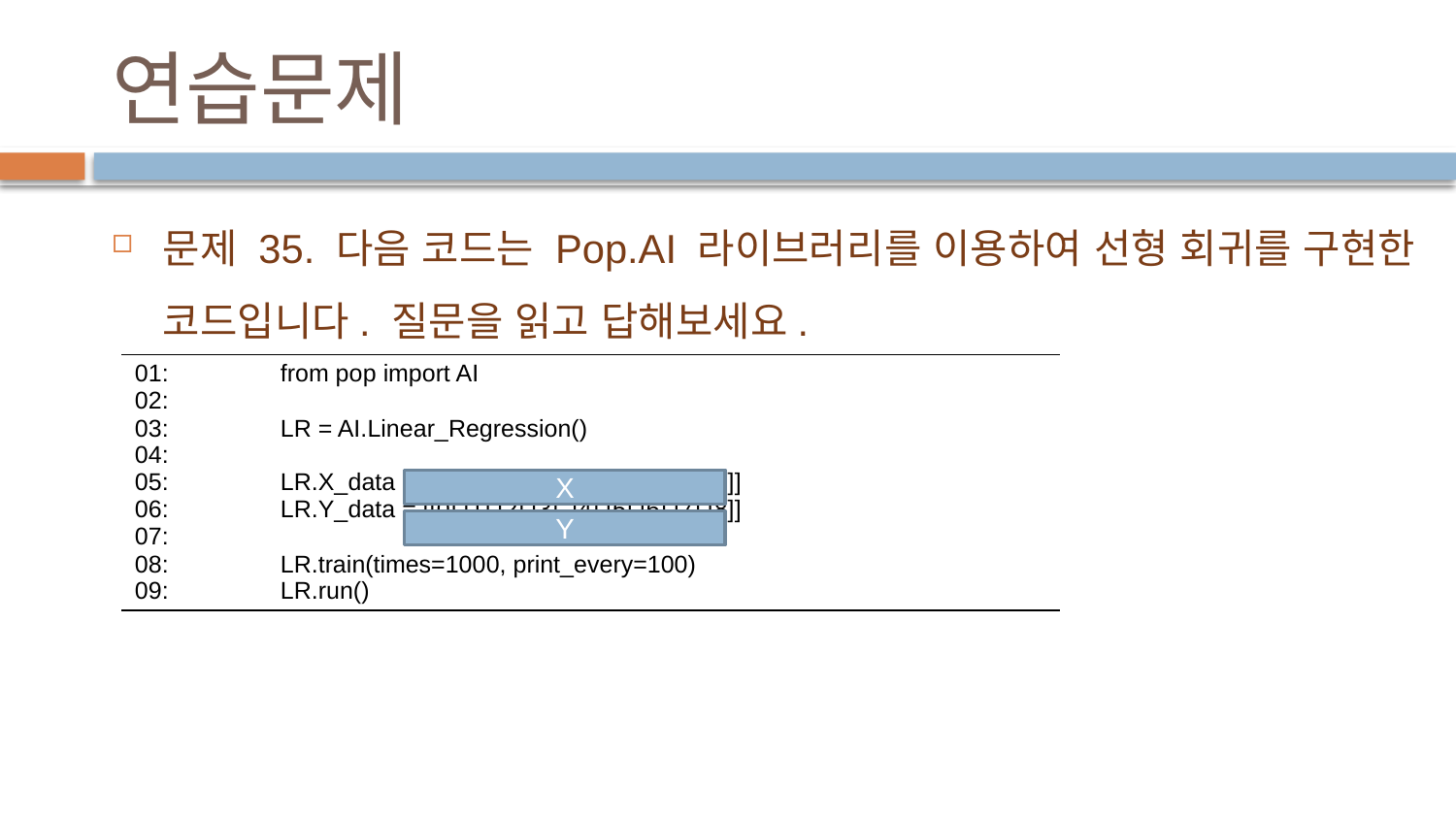

# 연습문제
문제 35. 다음 코드는 Pop.AI 라이브러리를 이용하여 선형 회귀를 구현한 코드입니다. 질문을 읽고 답해보세요.

| 01: from pop import AI 02: 03: LR = AI.Linear\_Regression() 04: 05: LR.X\_data = [[0],[1],[2],[3], [4],[5],[6],[7],[8]] 06: LR.Y\_data = [[0],[1],[2],[3], [4],[5],[6],[7],[8]] 07: 08: LR.train(times=1000, print\_every=100) 09: LR.run() |
| --- |
X
Y